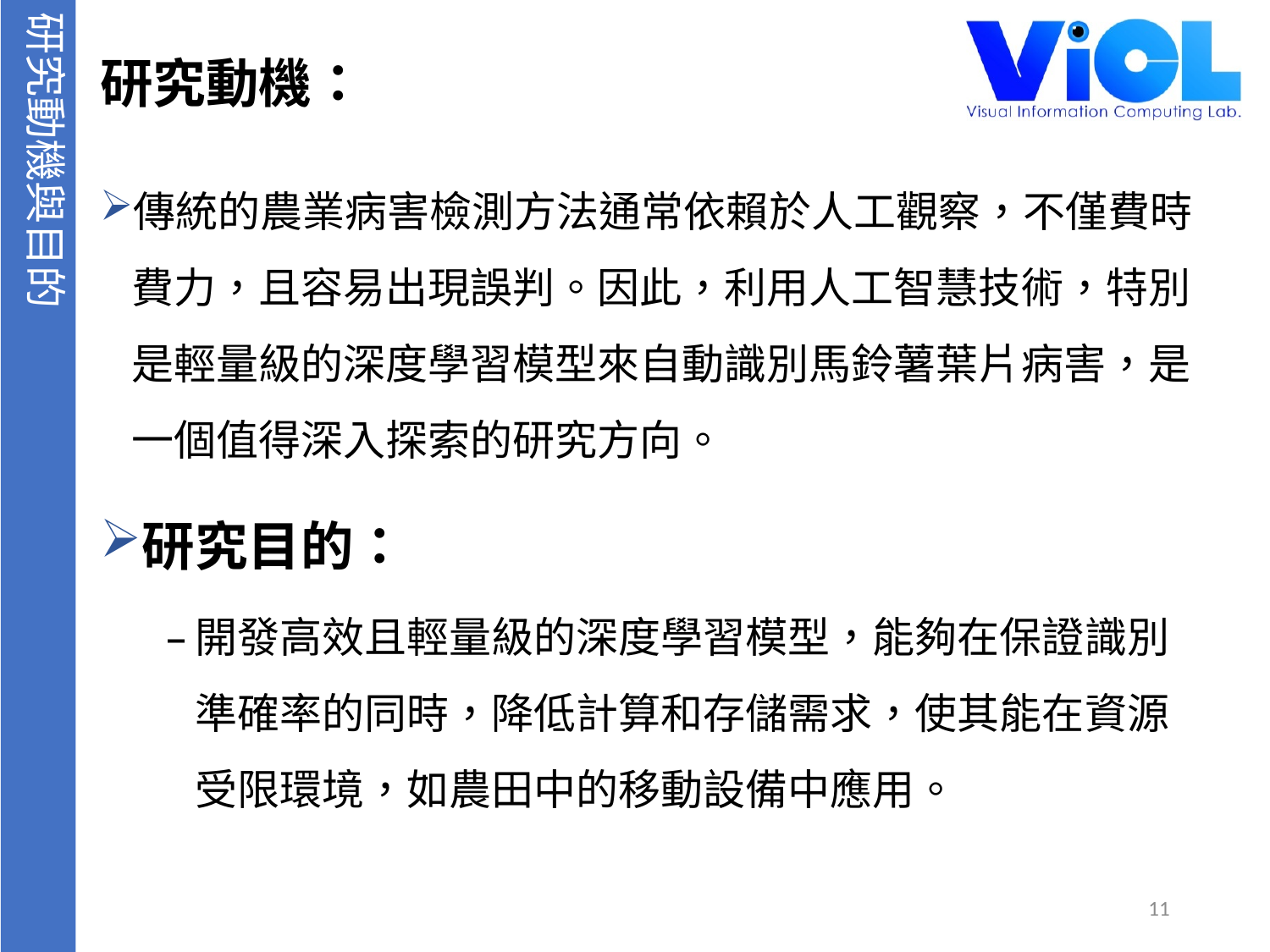

研究動機與目的
# 研究動機：
傳統的農業病害檢測方法通常依賴於人工觀察，不僅費時費力，且容易出現誤判。因此，利用人工智慧技術，特別是輕量級的深度學習模型來自動識別馬鈴薯葉片病害，是一個值得深入探索的研究方向。
研究目的：
開發高效且輕量級的深度學習模型，能夠在保證識別準確率的同時，降低計算和存儲需求，使其能在資源受限環境，如農田中的移動設備中應用。
11